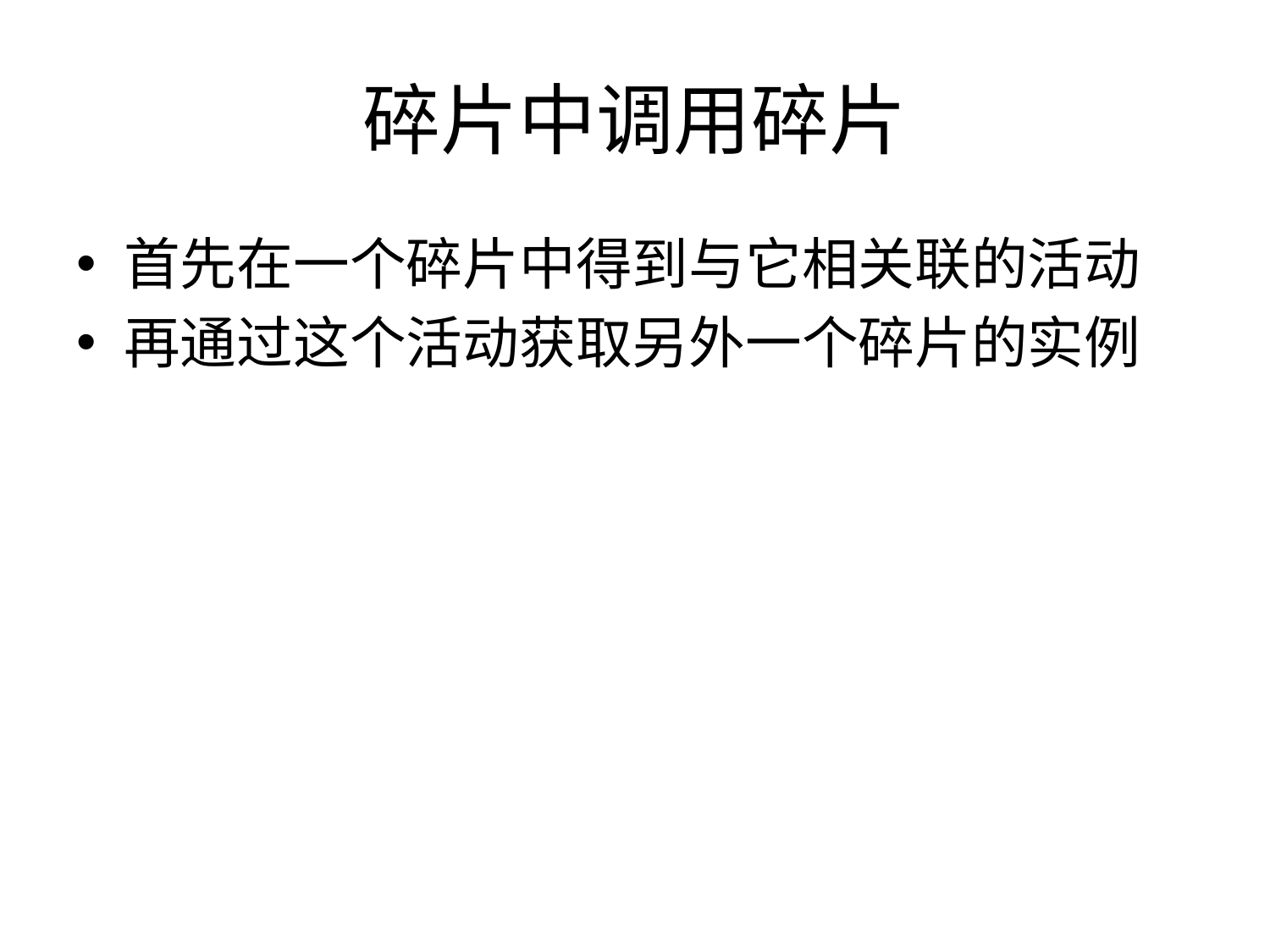

# 碎片中调用碎片
首先在一个碎片中得到与它相关联的活动
再通过这个活动获取另外一个碎片的实例